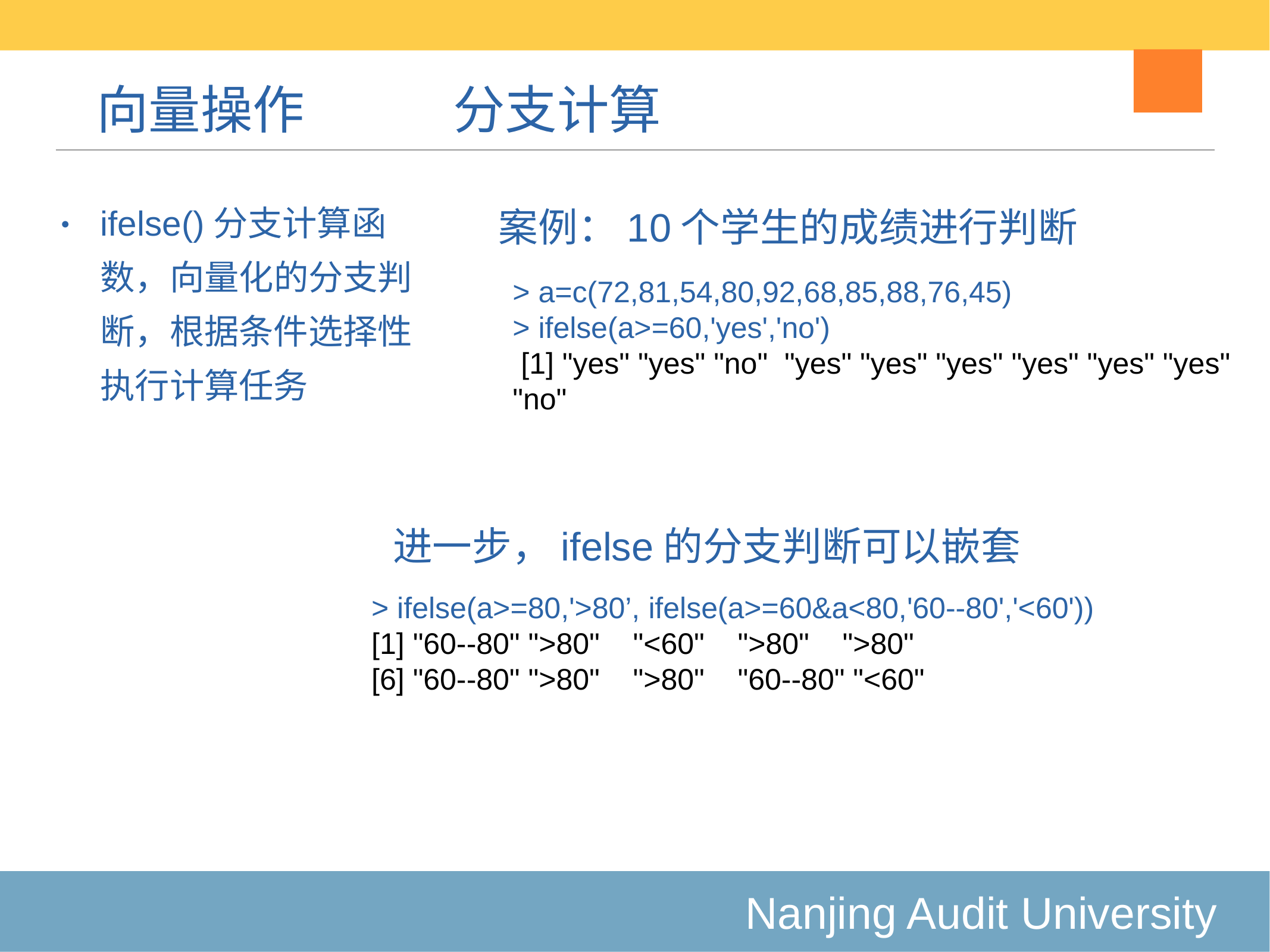

向量操作
分支计算
ifelse()分支计算函数，向量化的分支判断，根据条件选择性执行计算任务
案例：10个学生的成绩进行判断
> a=c(72,81,54,80,92,68,85,88,76,45)
> ifelse(a>=60,'yes','no')
 [1] "yes" "yes" "no"  "yes" "yes" "yes" "yes" "yes" "yes" "no"
进一步，ifelse的分支判断可以嵌套
> ifelse(a>=80,'>80’, ifelse(a>=60&a<80,'60--80','<60'))
[1] "60--80" ">80"    "<60"    ">80"    ">80"
[6] "60--80" ">80"    ">80"    "60--80" "<60"